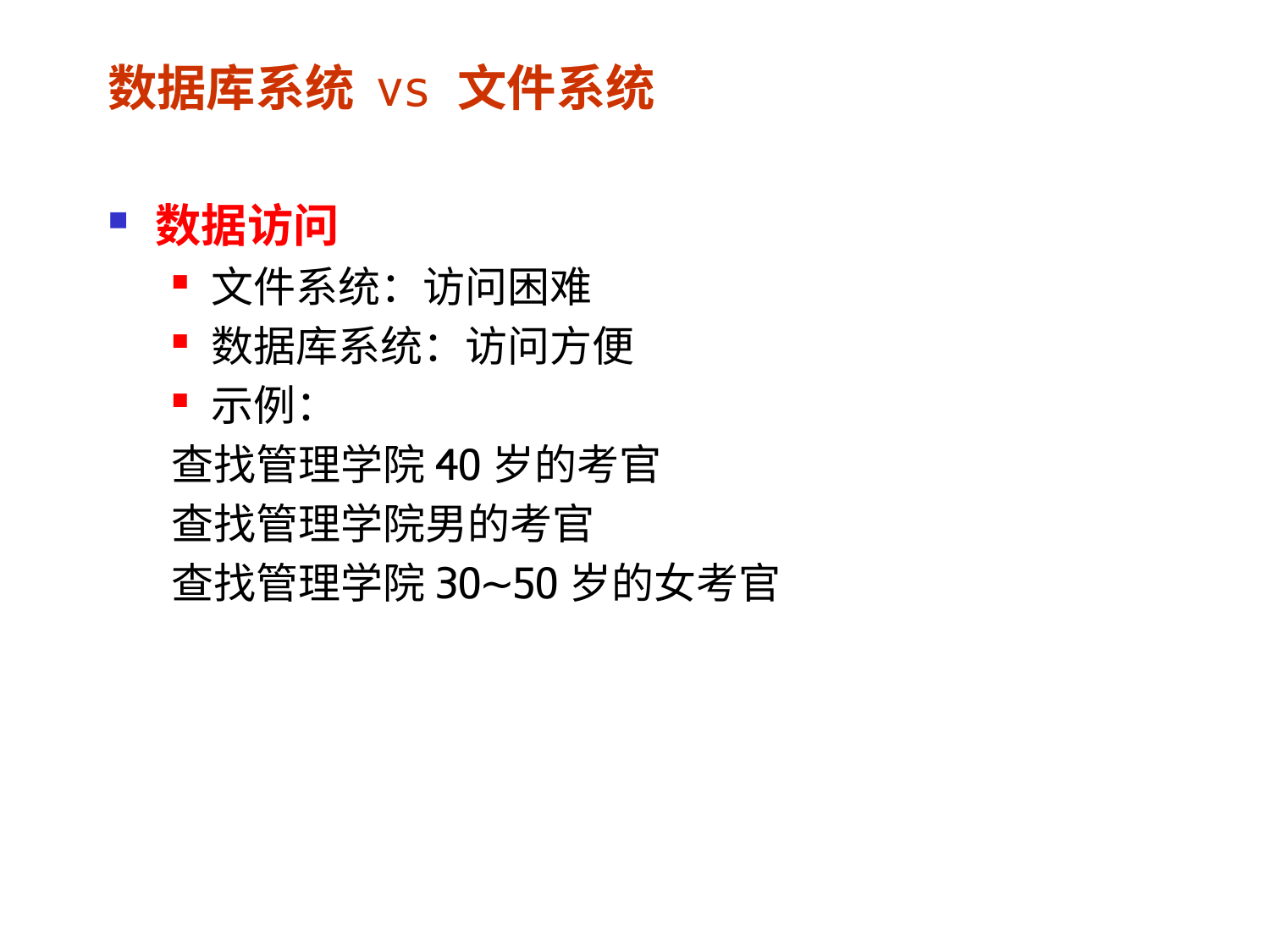

# 数据库系统 vs 文件系统
数据访问
文件系统：访问困难
数据库系统：访问方便
示例：
查找管理学院40岁的考官
查找管理学院男的考官
查找管理学院30~50岁的女考官